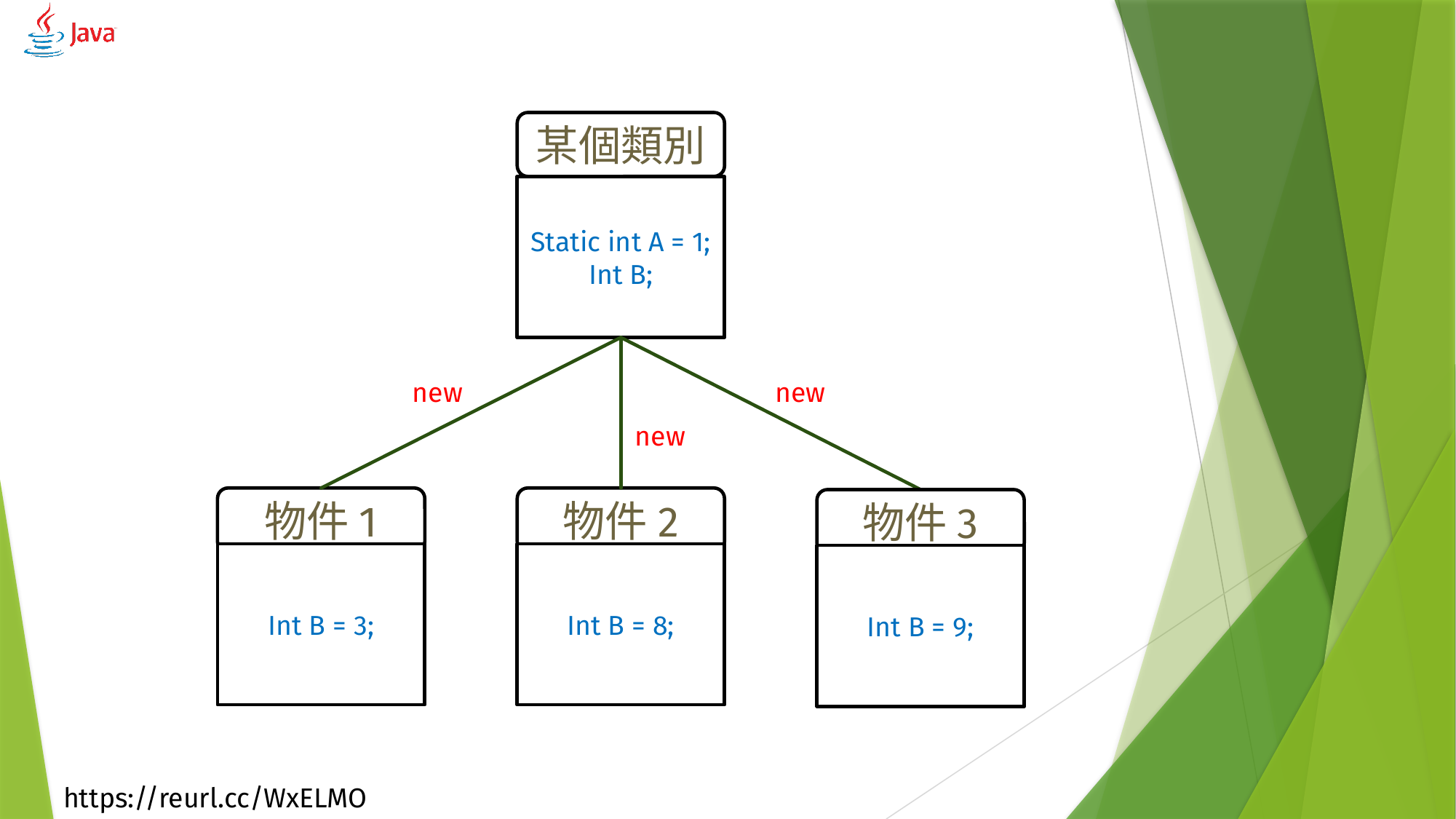

#
某個類別
Static int A = 1;
Int B;
new
new
new
物件1
Int B = 3;
物件2
Int B = 8;
物件3
Int B = 9;